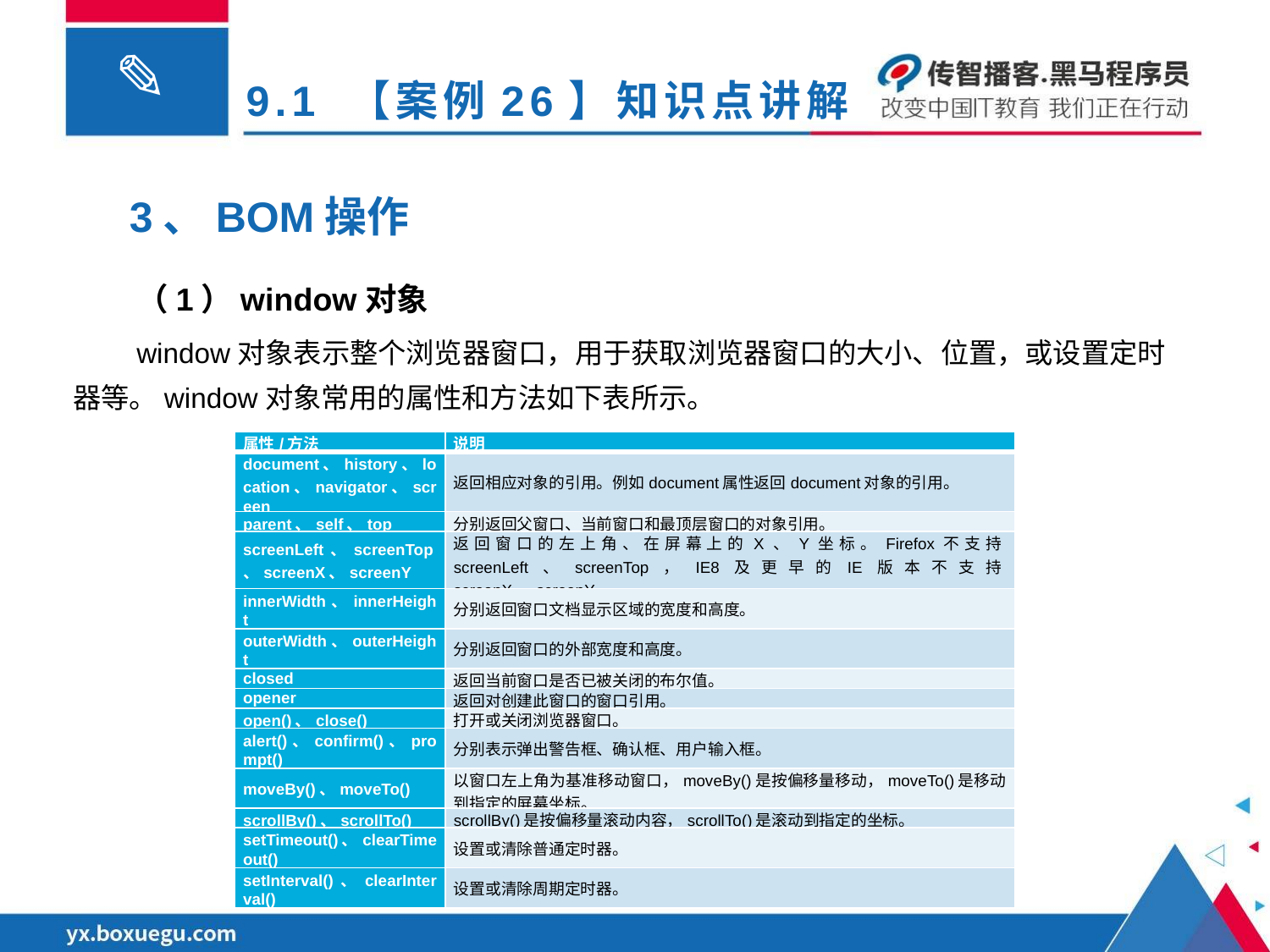

# 9.1 【案例26】知识点讲解
3、BOM操作
（1）window对象
window对象表示整个浏览器窗口，用于获取浏览器窗口的大小、位置，或设置定时器等。window对象常用的属性和方法如下表所示。
| 属性/方法 | 说明 |
| --- | --- |
| document、history、location、navigator、screen | 返回相应对象的引用。例如document属性返回document对象的引用。 |
| parent、self、top | 分别返回父窗口、当前窗口和最顶层窗口的对象引用。 |
| screenLeft、screenTop、screenX、screenY | 返回窗口的左上角、在屏幕上的X、Y坐标。Firefox不支持screenLeft、screenTop，IE8及更早的IE版本不支持screenX、screenY。 |
| innerWidth、innerHeight | 分别返回窗口文档显示区域的宽度和高度。 |
| outerWidth、outerHeight | 分别返回窗口的外部宽度和高度。 |
| closed | 返回当前窗口是否已被关闭的布尔值。 |
| opener | 返回对创建此窗口的窗口引用。 |
| open()、close() | 打开或关闭浏览器窗口。 |
| alert()、confirm()、prompt() | 分别表示弹出警告框、确认框、用户输入框。 |
| moveBy()、moveTo() | 以窗口左上角为基准移动窗口，moveBy()是按偏移量移动，moveTo()是移动到指定的屏幕坐标。 |
| scrollBy()、scrollTo() | scrollBy()是按偏移量滚动内容，scrollTo()是滚动到指定的坐标。 |
| setTimeout()、clearTimeout() | 设置或清除普通定时器。 |
| setInterval()、clearInterval() | 设置或清除周期定时器。 |